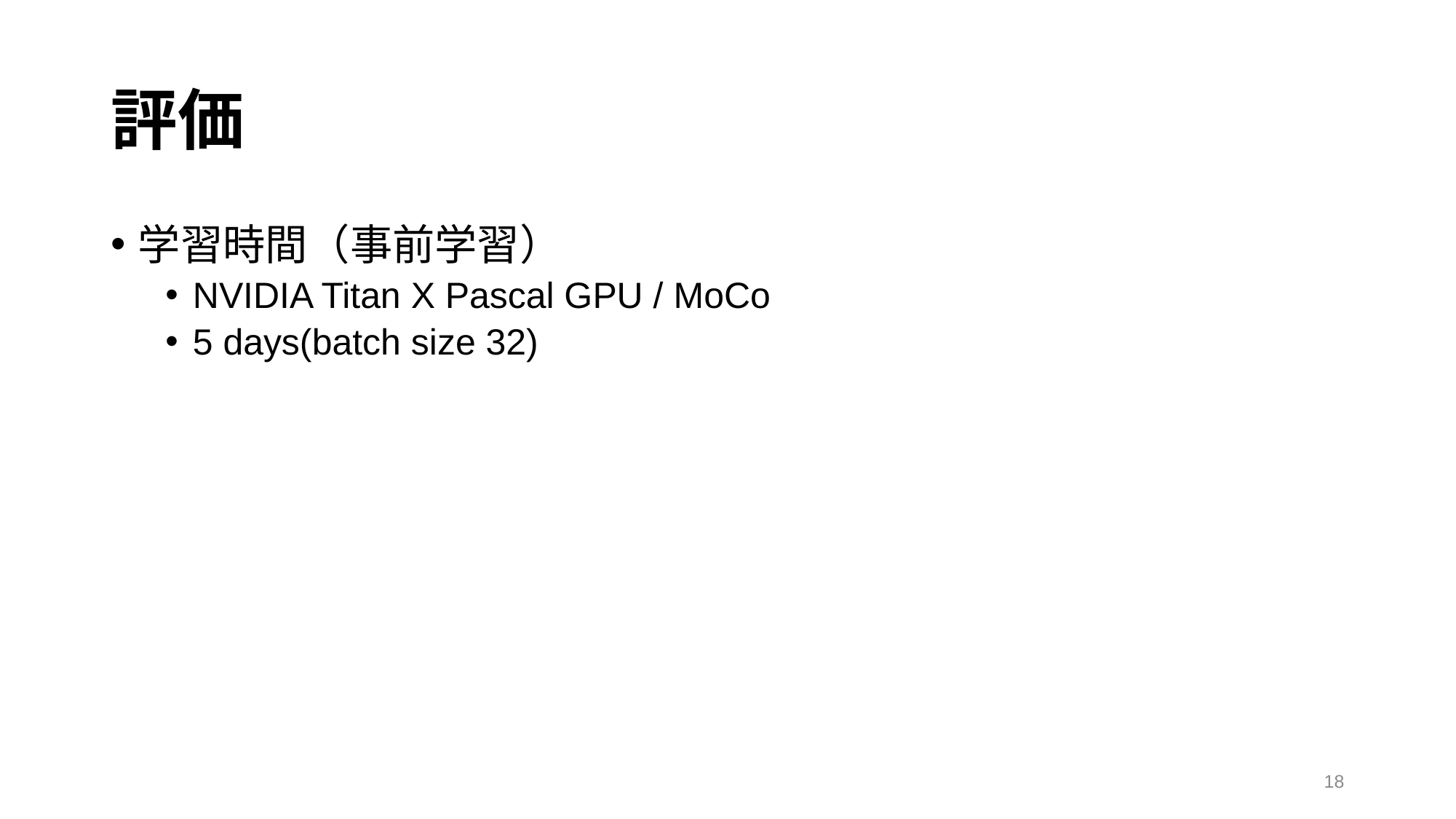

# 評価
学習時間（事前学習）
NVIDIA Titan X Pascal GPU / MoCo
5 days(batch size 32)

18